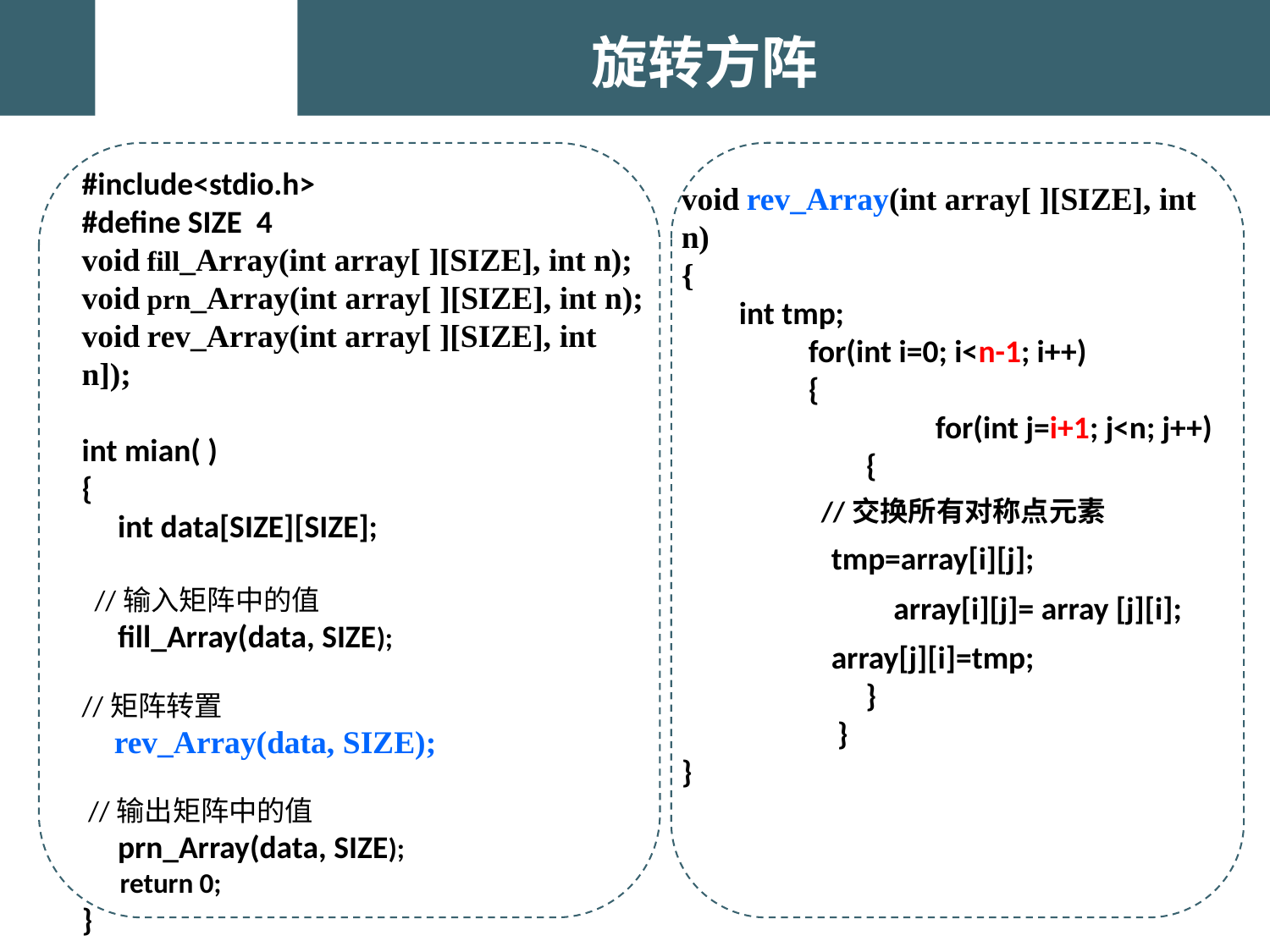

旋转方阵

#include<stdio.h>
#define SIZE  4
void fill_Array(int array[ ][SIZE], int n);
void prn_Array(int array[ ][SIZE], int n);
void rev_Array(int array[ ][SIZE], int n]);

int mian( )
{
     int data[SIZE][SIZE];

  //输入矩阵中的值
     fill_Array(data, SIZE);

//矩阵转置
    rev_Array(data, SIZE);

 //输出矩阵中的值
     prn_Array(data, SIZE);
      return 0;
}
void rev_Array(int array[ ][SIZE], int n)
{
        int tmp;
	for(int i=0; i<n-1; i++)
    	{
        		for(int j=i+1; j<n; j++)
	        {
            //交换所有对称点元素
            tmp=array[i][j];
 	   array[i][j]= array [j][i];
            array[j][i]=tmp;
	         }
	    }
}